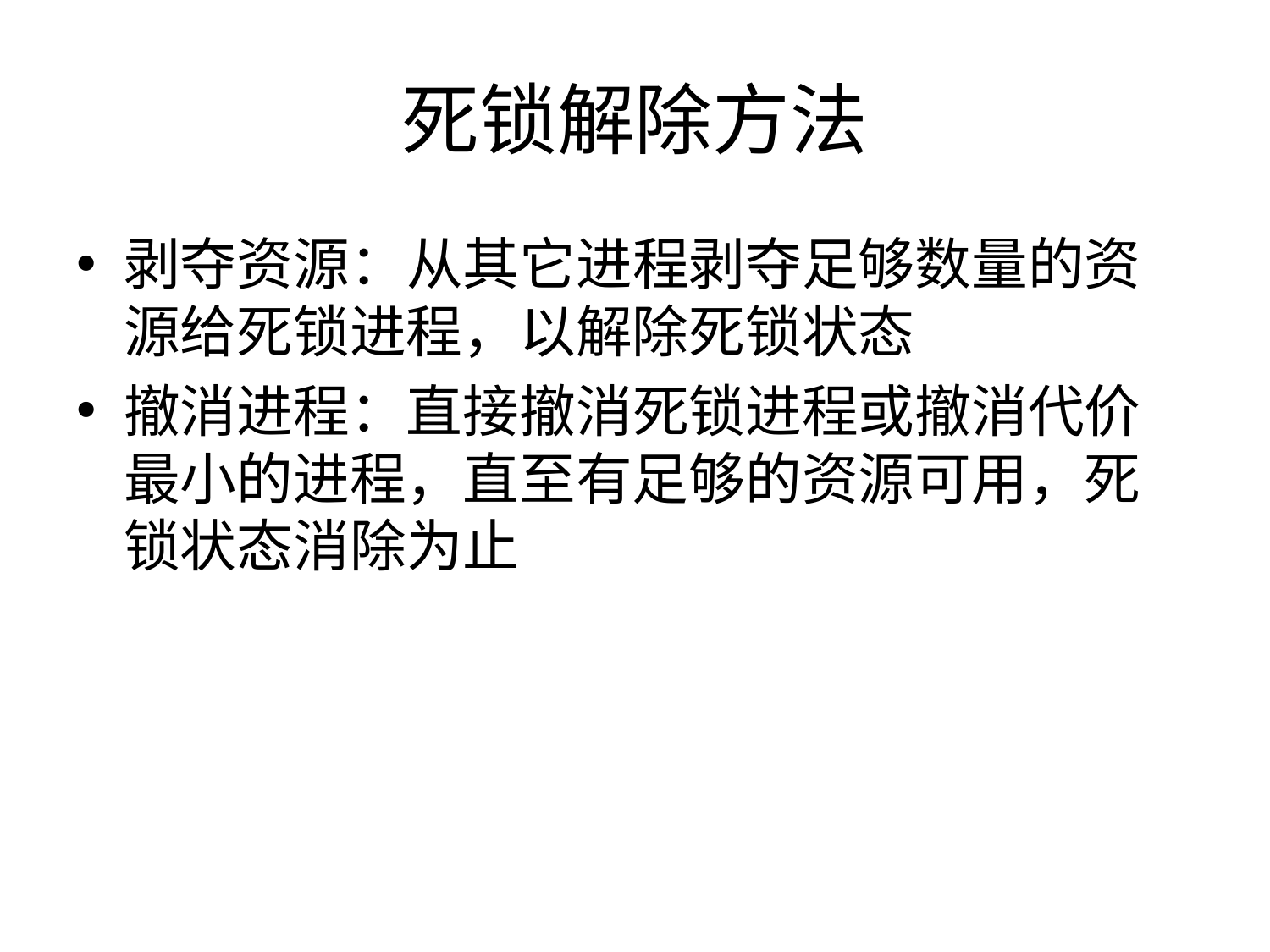

# 死锁解除方法
剥夺资源：从其它进程剥夺足够数量的资源给死锁进程，以解除死锁状态
撤消进程：直接撤消死锁进程或撤消代价最小的进程，直至有足够的资源可用，死锁状态消除为止